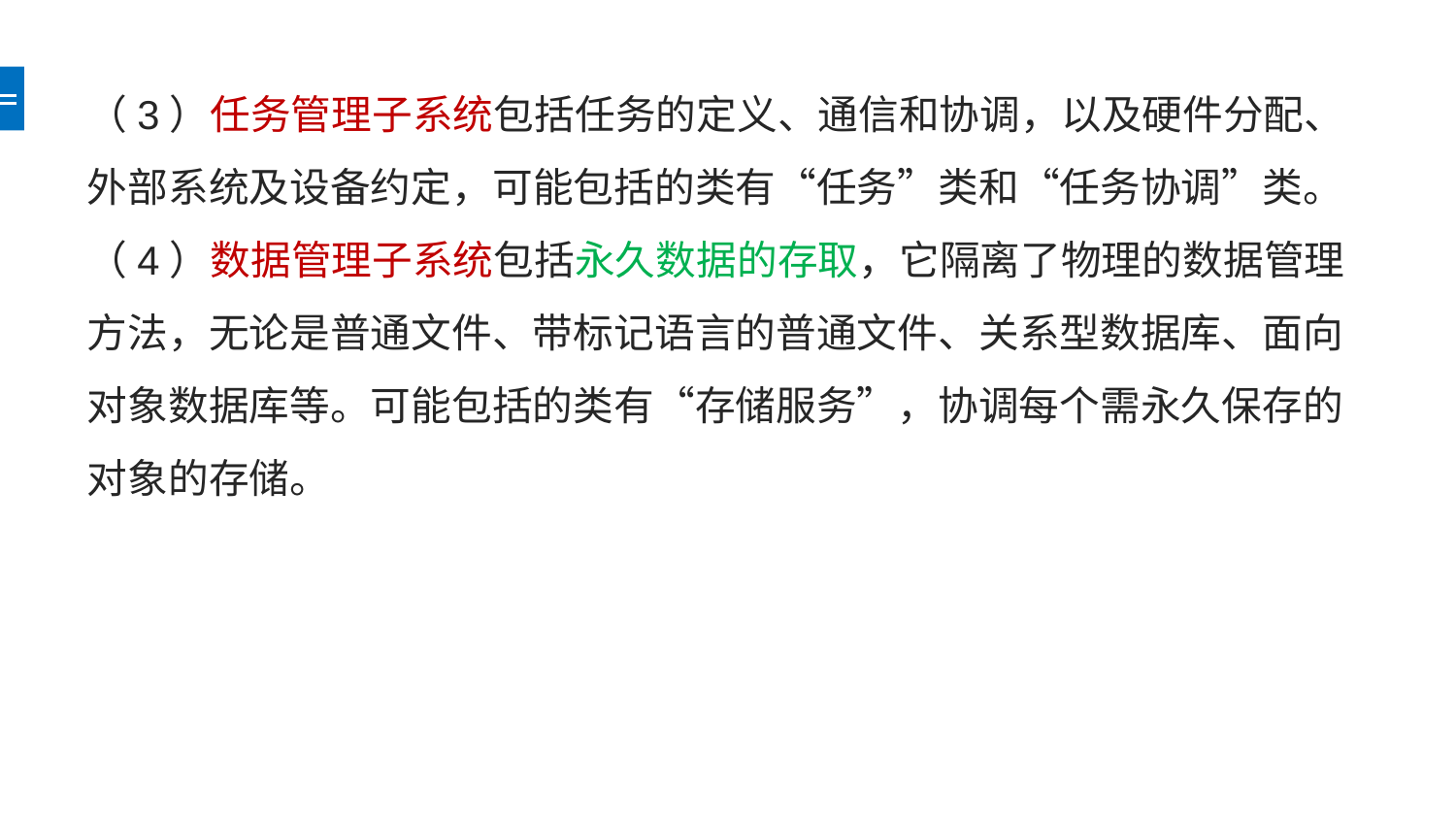

（3）任务管理子系统包括任务的定义、通信和协调，以及硬件分配、外部系统及设备约定，可能包括的类有“任务”类和“任务协调”类。
（4）数据管理子系统包括永久数据的存取，它隔离了物理的数据管理方法，无论是普通文件、带标记语言的普通文件、关系型数据库、面向对象数据库等。可能包括的类有“存储服务”，协调每个需永久保存的对象的存储。